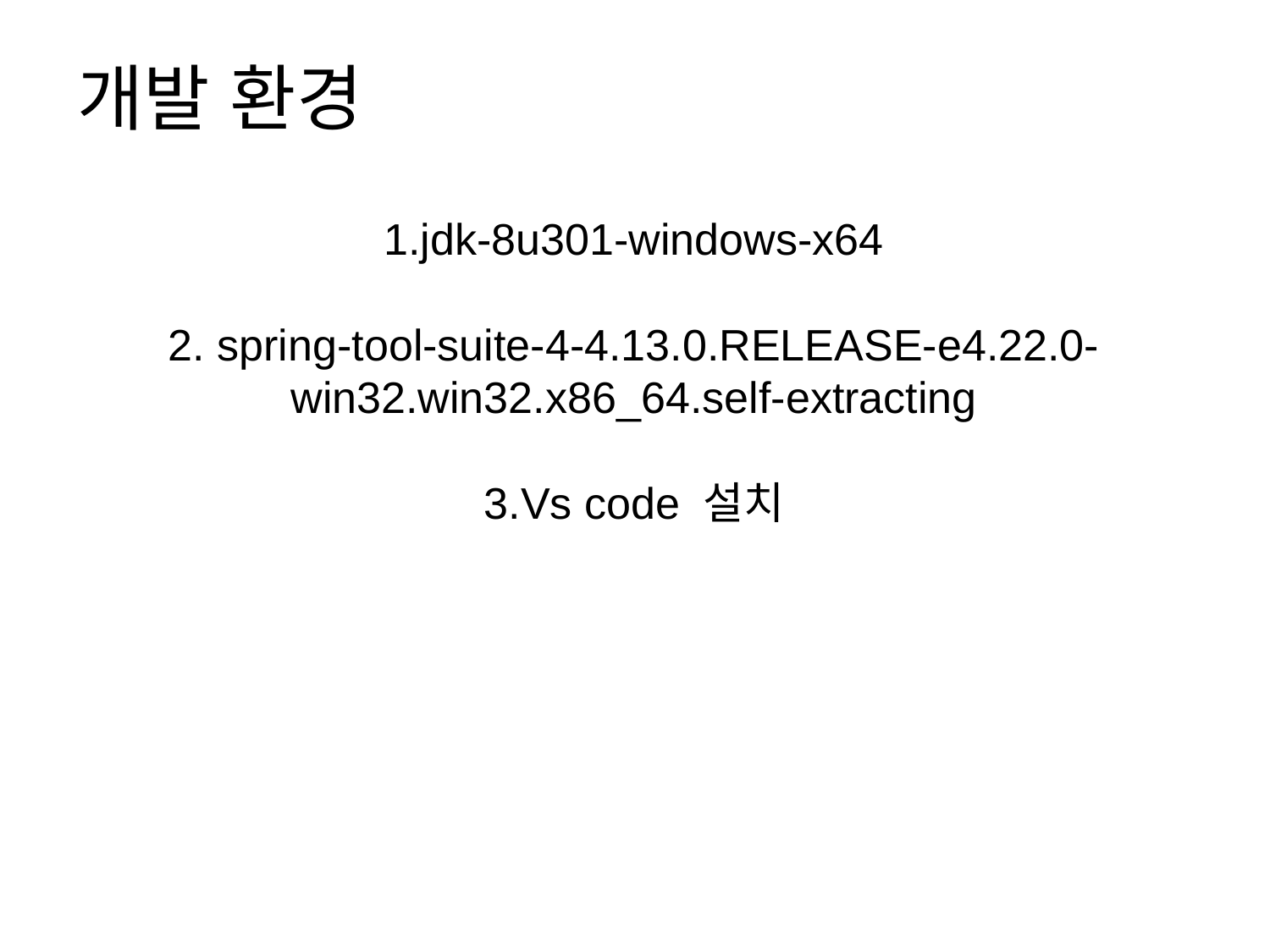

# 개발 환경
1.jdk-8u301-windows-x64

2. spring-tool-suite-4-4.13.0.RELEASE-e4.22.0-win32.win32.x86_64.self-extracting

3.Vs code 설치